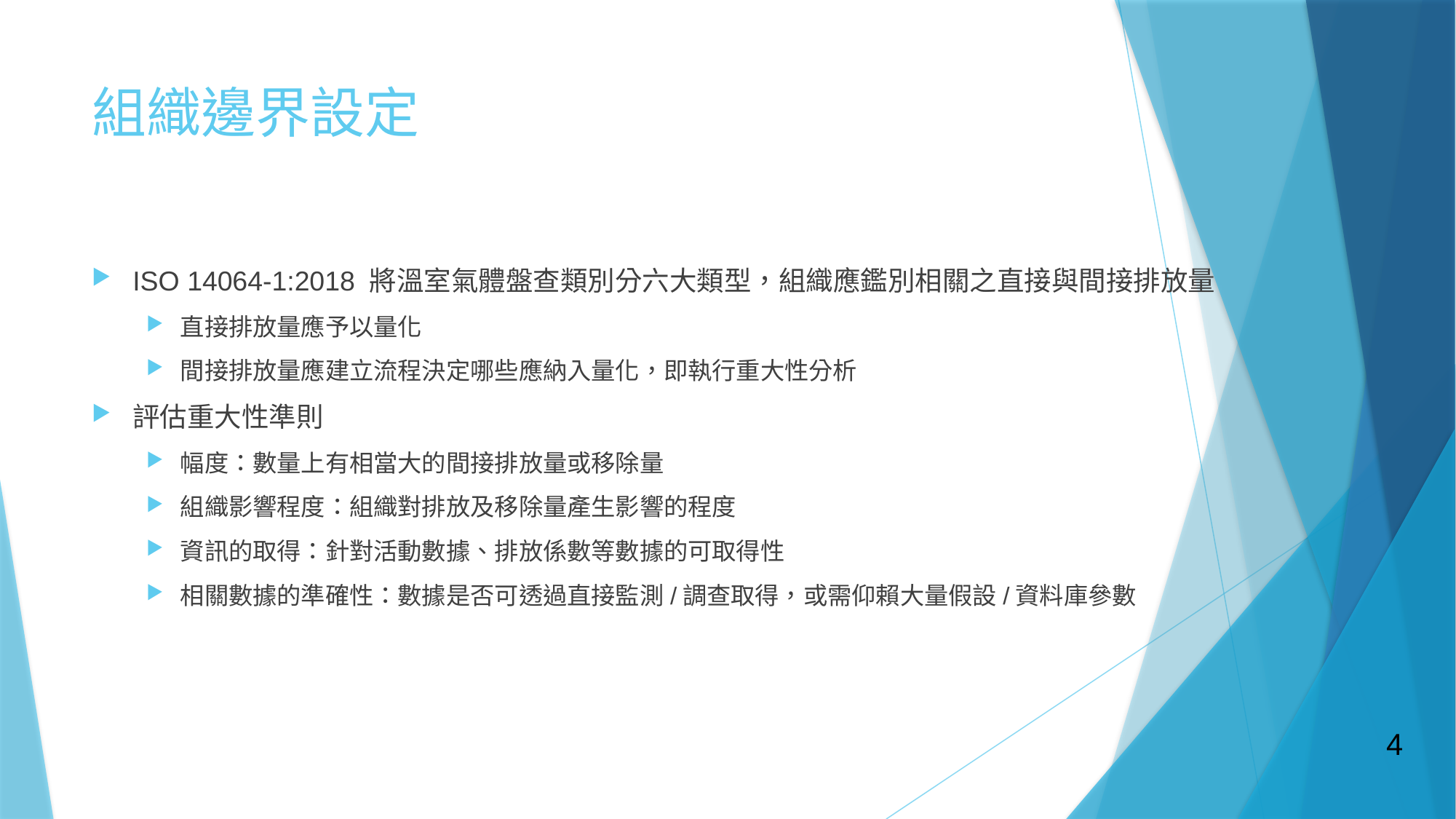

# 組織邊界設定
ISO 14064-1:2018 將溫室氣體盤查類別分六大類型，組織應鑑別相關之直接與間接排放量
直接排放量應予以量化
間接排放量應建立流程決定哪些應納入量化，即執行重大性分析
評估重大性準則
幅度：數量上有相當大的間接排放量或移除量
組織影響程度：組織對排放及移除量產生影響的程度
資訊的取得：針對活動數據、排放係數等數據的可取得性
相關數據的準確性：數據是否可透過直接監測/調查取得，或需仰賴大量假設/資料庫參數
4